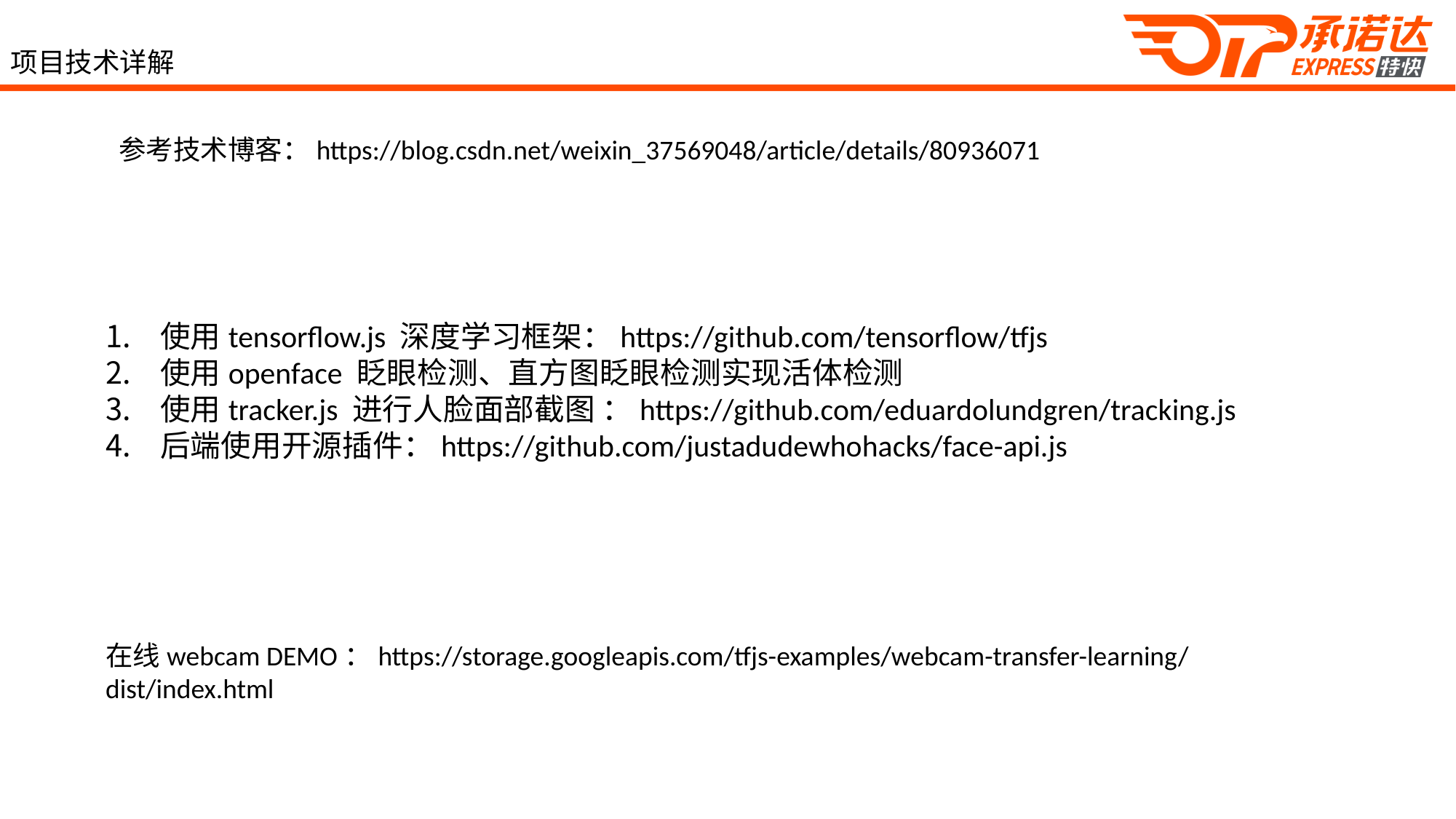

# 项目技术详解
参考技术博客：https://blog.csdn.net/weixin_37569048/article/details/80936071
使用tensorflow.js 深度学习框架：https://github.com/tensorflow/tfjs
使用openface 眨眼检测、直方图眨眼检测实现活体检测
使用tracker.js 进行人脸面部截图 ：https://github.com/eduardolundgren/tracking.js
后端使用开源插件：https://github.com/justadudewhohacks/face-api.js
在线webcam DEMO：https://storage.googleapis.com/tfjs-examples/webcam-transfer-learning/dist/index.html